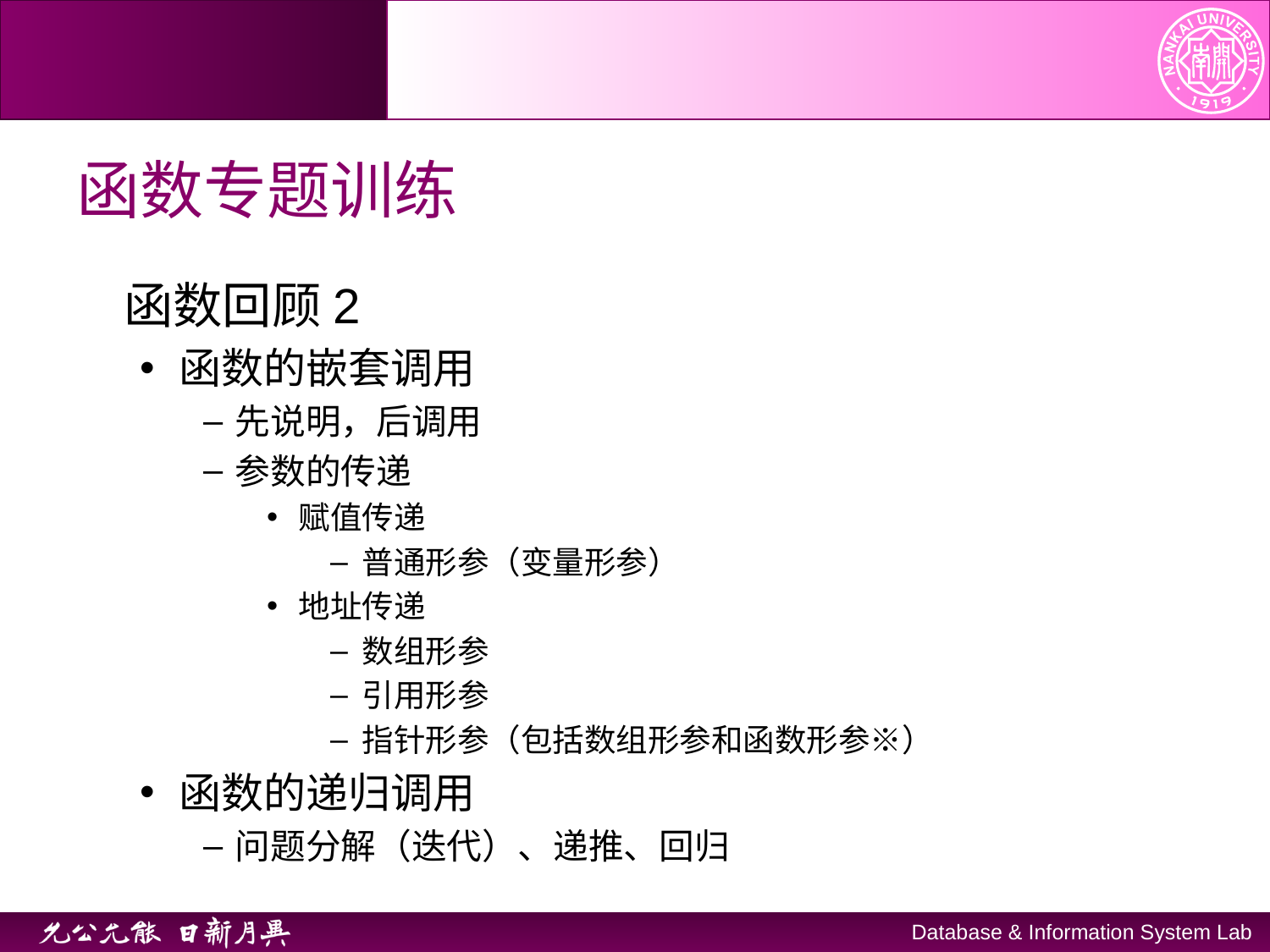

# 函数专题训练
函数回顾2
函数的嵌套调用
先说明，后调用
参数的传递
赋值传递
普通形参（变量形参）
地址传递
数组形参
引用形参
指针形参（包括数组形参和函数形参※）
函数的递归调用
问题分解（迭代）、递推、回归